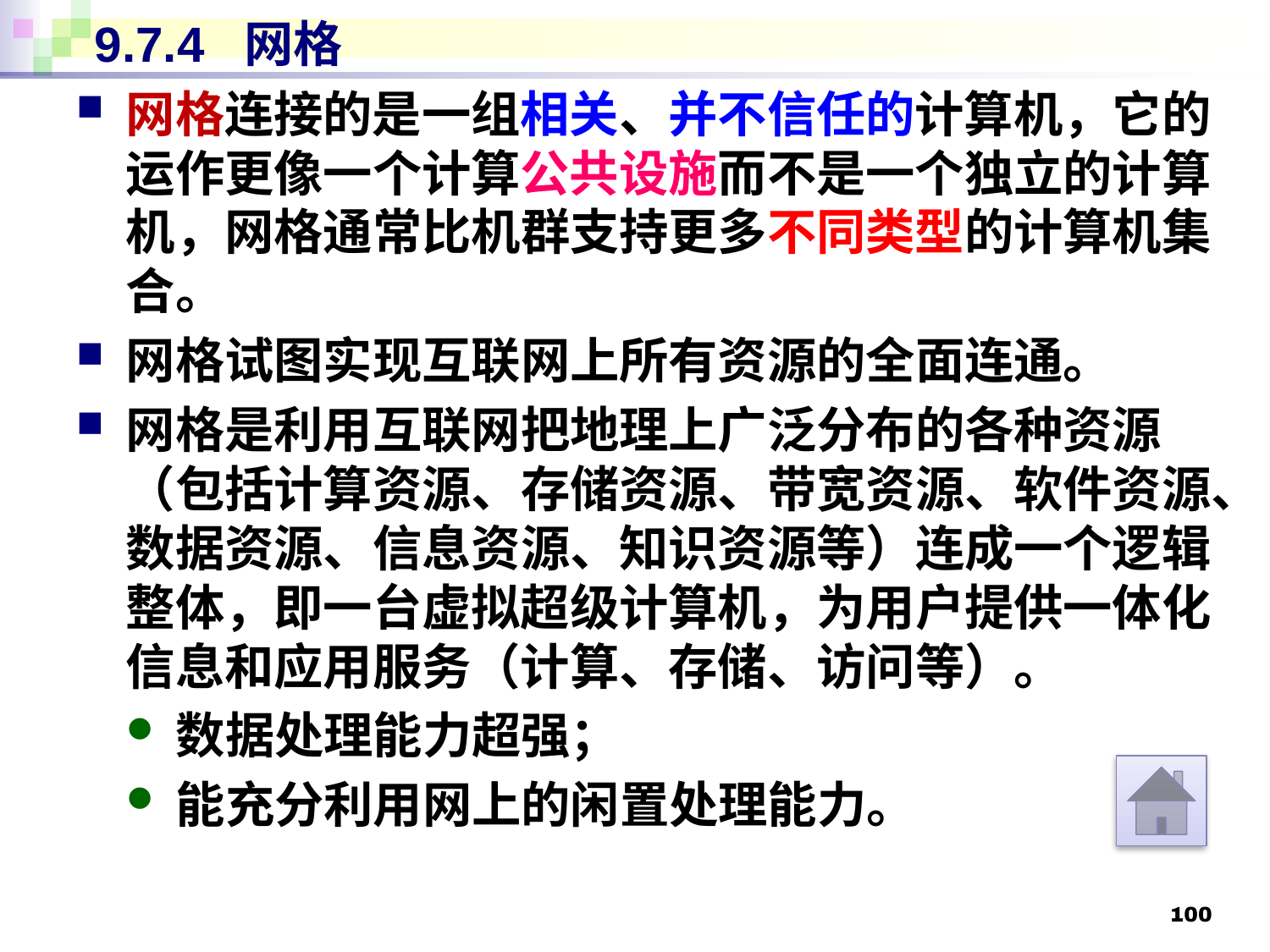

# 9.7.4  网格
网格连接的是一组相关、并不信任的计算机，它的运作更像一个计算公共设施而不是一个独立的计算机，网格通常比机群支持更多不同类型的计算机集合。
网格试图实现互联网上所有资源的全面连通。
网格是利用互联网把地理上广泛分布的各种资源（包括计算资源、存储资源、带宽资源、软件资源、数据资源、信息资源、知识资源等）连成一个逻辑整体，即一台虚拟超级计算机，为用户提供一体化信息和应用服务（计算、存储、访问等）。
数据处理能力超强；
能充分利用网上的闲置处理能力。

100